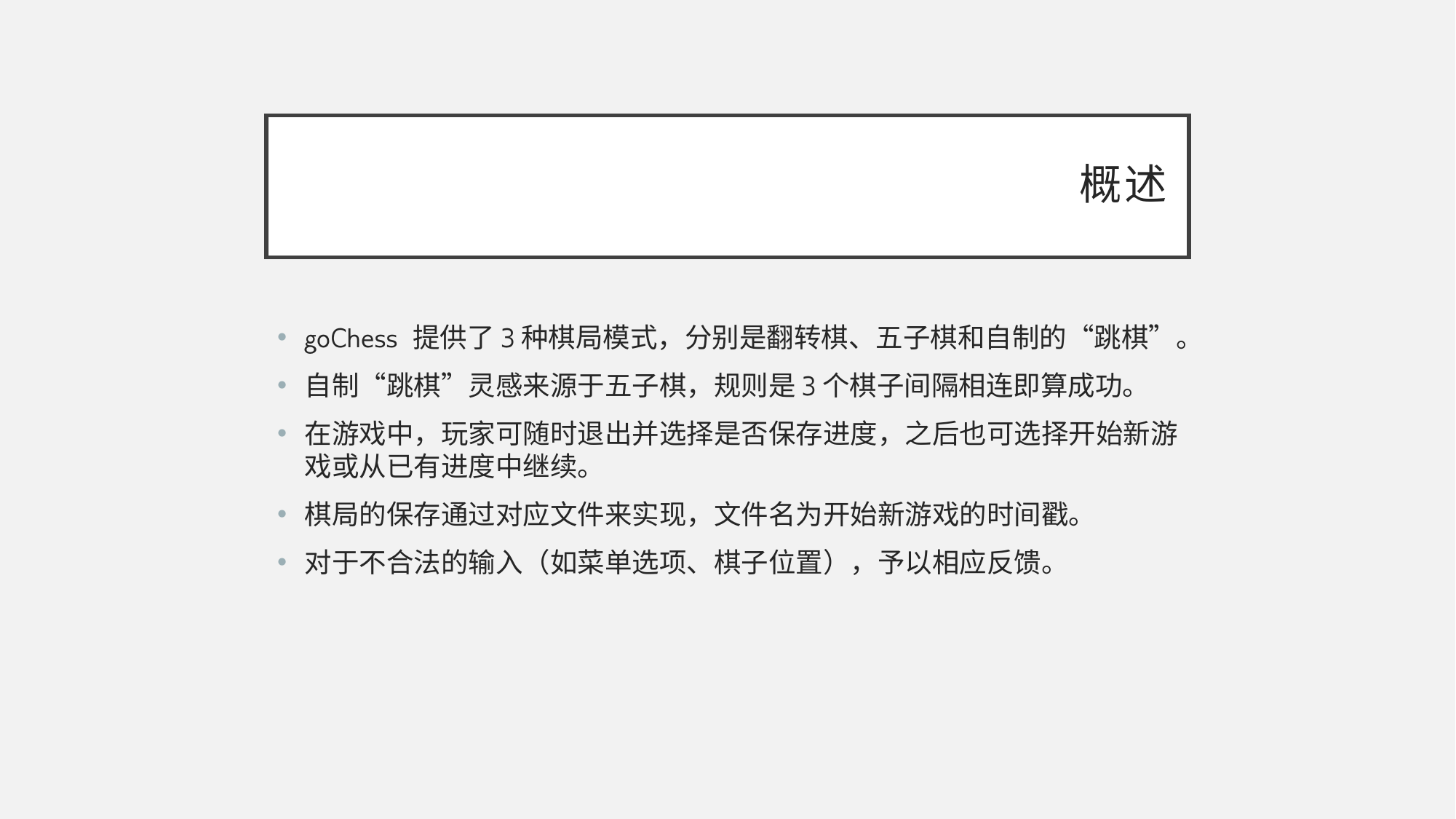

# 概述
goChess 提供了3种棋局模式，分别是翻转棋、五子棋和自制的“跳棋”。
自制“跳棋”灵感来源于五子棋，规则是3个棋子间隔相连即算成功。
在游戏中，玩家可随时退出并选择是否保存进度，之后也可选择开始新游戏或从已有进度中继续。
棋局的保存通过对应文件来实现，文件名为开始新游戏的时间戳。
对于不合法的输入（如菜单选项、棋子位置），予以相应反馈。